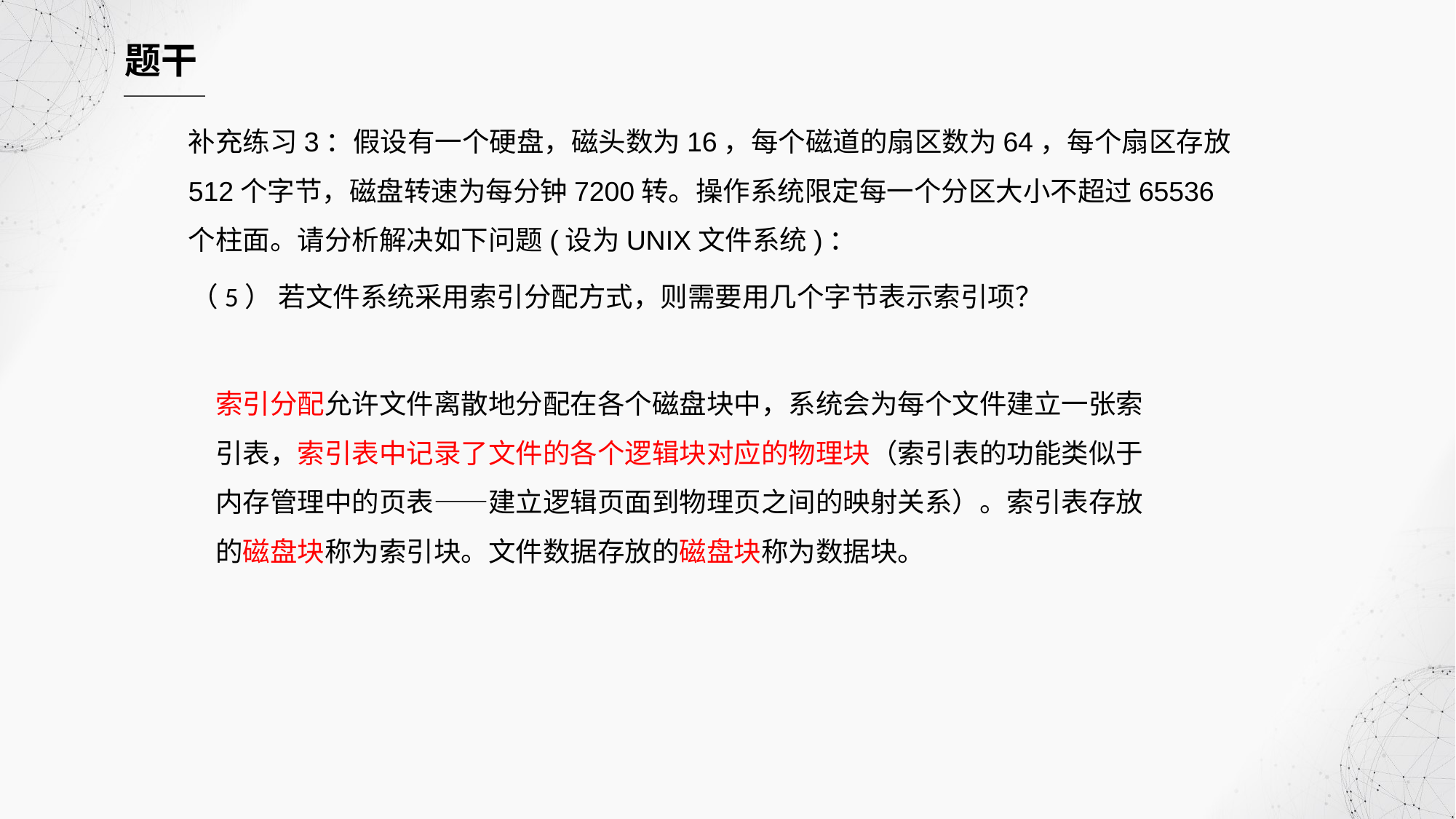

题干
补充练习3：假设有一个硬盘，磁头数为16，每个磁道的扇区数为64，每个扇区存放512个字节，磁盘转速为每分钟7200转。操作系统限定每一个分区大小不超过65536个柱面。请分析解决如下问题(设为UNIX文件系统)：
（5） 若文件系统采用索引分配方式，则需要用几个字节表示索引项？

索引分配允许文件离散地分配在各个磁盘块中，系统会为每个文件建立一张索引表，索引表中记录了文件的各个逻辑块对应的物理块（索引表的功能类似于内存管理中的页表――建立逻辑页面到物理页之间的映射关系）。索引表存放的磁盘块称为索引块。文件数据存放的磁盘块称为数据块。